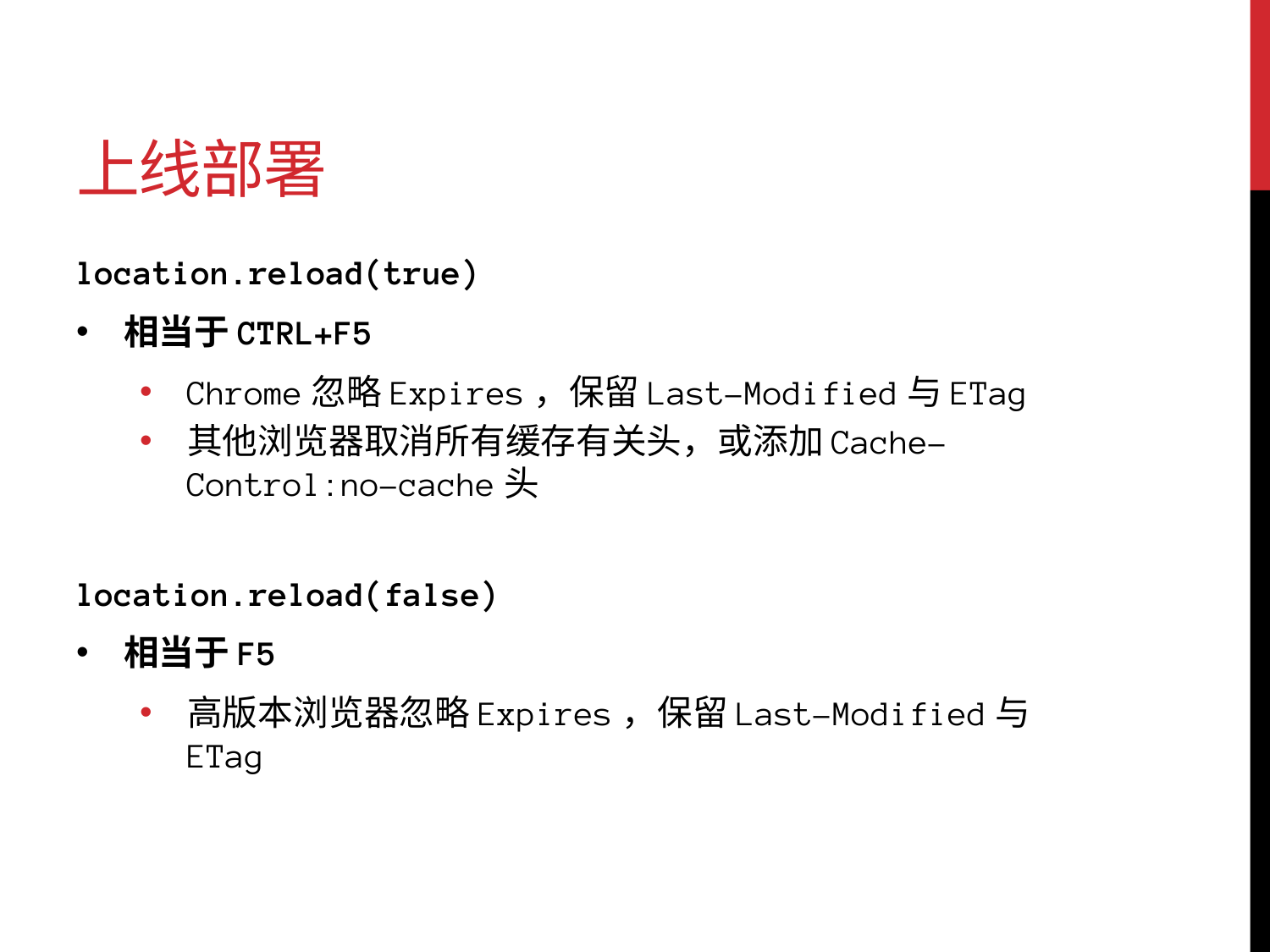

# 上线部署
location.reload(true)
相当于CTRL+F5
Chrome忽略Expires，保留Last-Modified与ETag
其他浏览器取消所有缓存有关头，或添加Cache-Control:no-cache头

location.reload(false)
相当于F5
高版本浏览器忽略Expires，保留Last-Modified与ETag